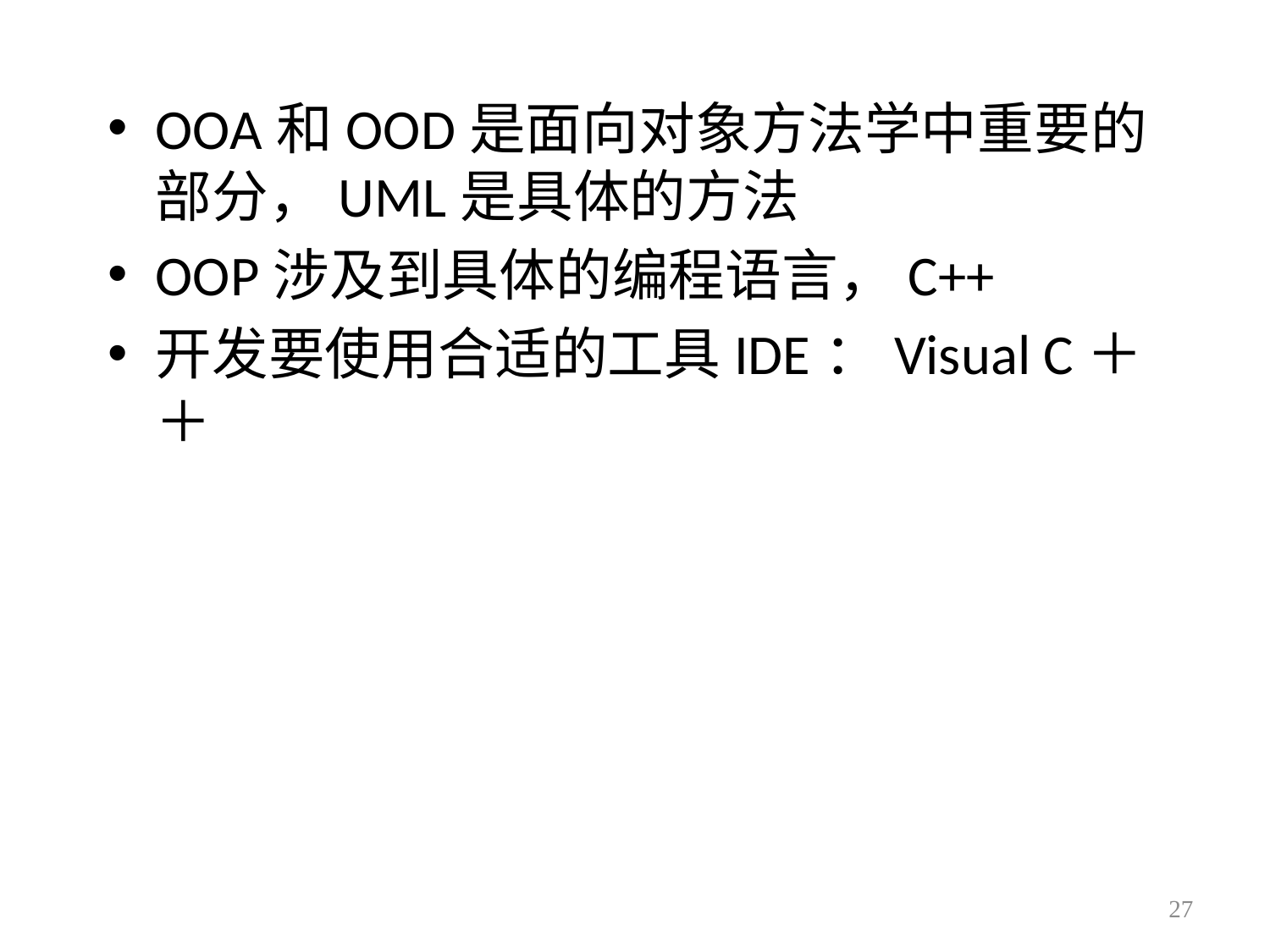

OOA和OOD是面向对象方法学中重要的部分，UML是具体的方法
OOP涉及到具体的编程语言，C++
开发要使用合适的工具IDE：Visual C＋＋
27